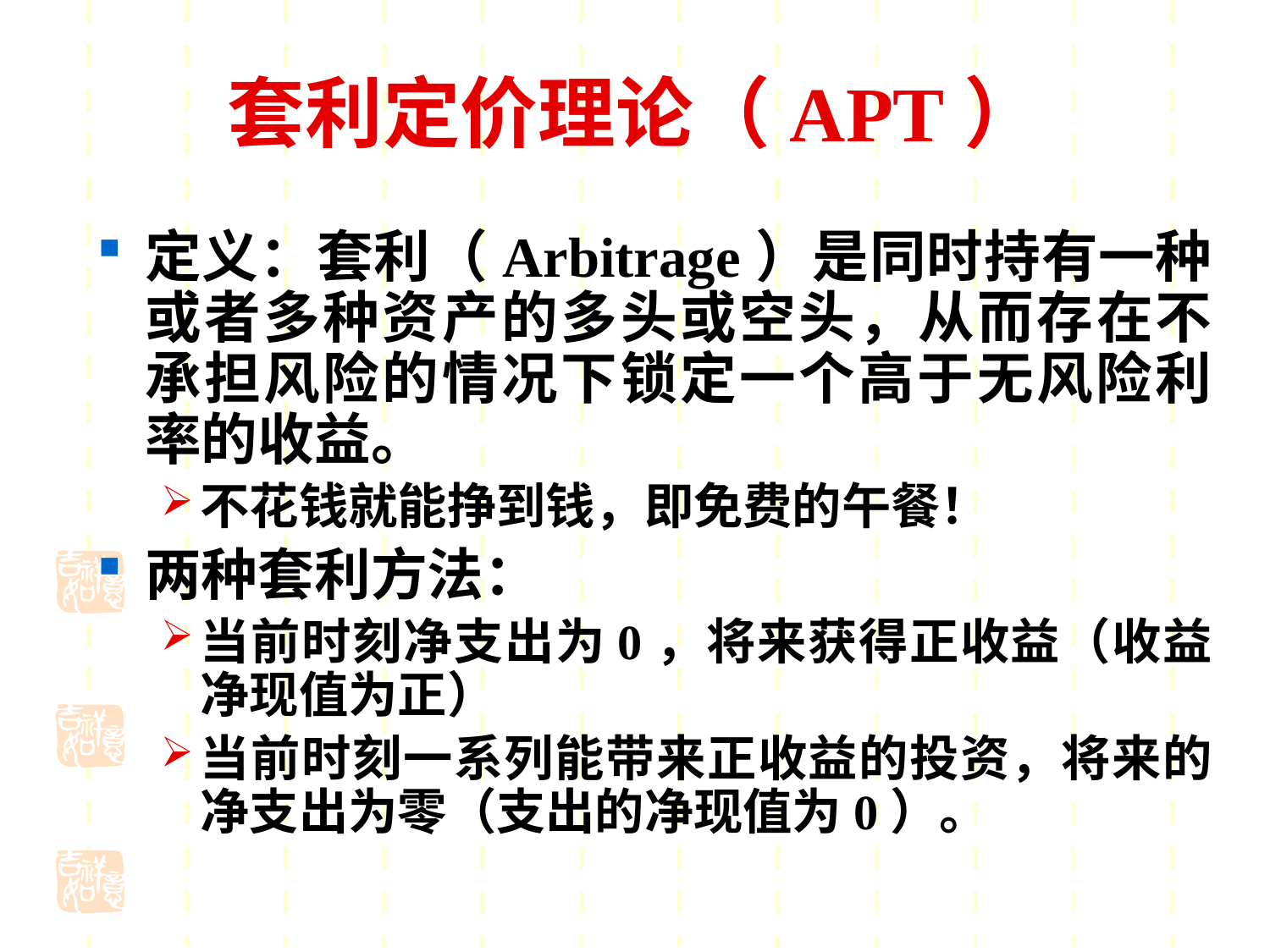

# 套利定价理论（APT）
定义：套利（Arbitrage）是同时持有一种或者多种资产的多头或空头，从而存在不承担风险的情况下锁定一个高于无风险利率的收益。
不花钱就能挣到钱，即免费的午餐！
两种套利方法：
当前时刻净支出为0，将来获得正收益（收益净现值为正）
当前时刻一系列能带来正收益的投资，将来的净支出为零（支出的净现值为0）。